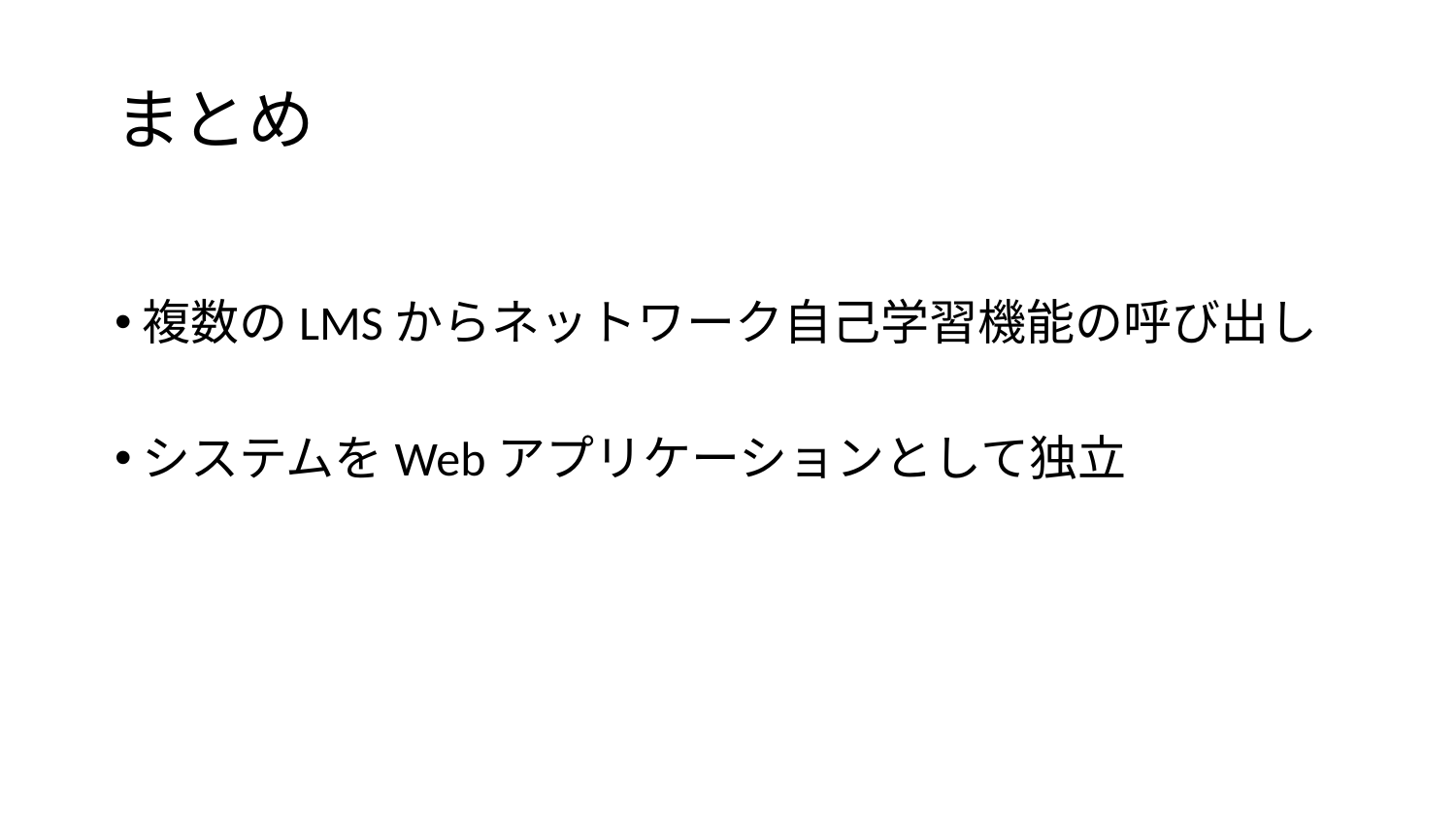

# まとめ

複数のLMSからネットワーク自己学習機能の呼び出し

システムをWebアプリケーションとして独立